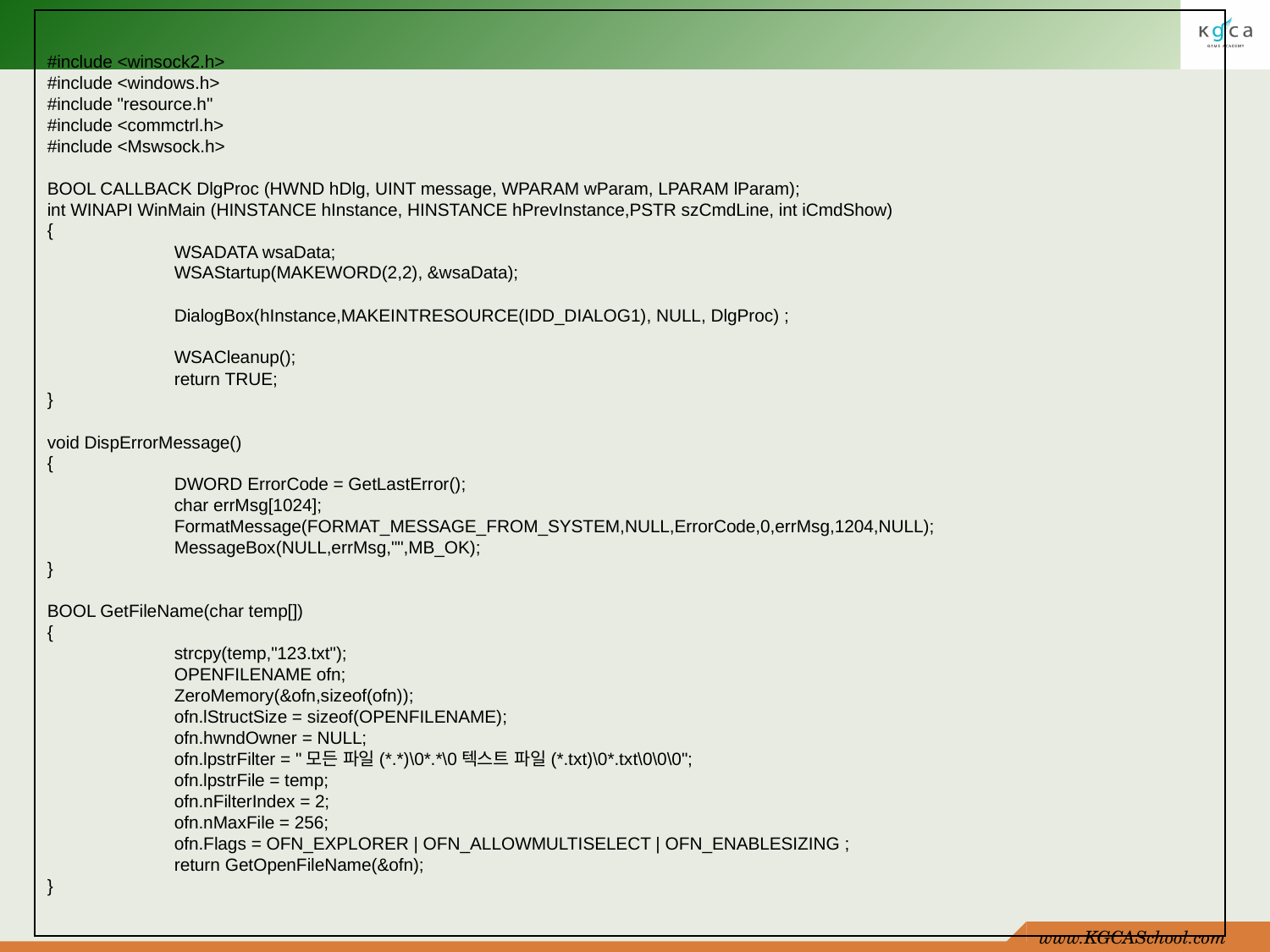

#include <winsock2.h>
#include <windows.h>
#include "resource.h"
#include <commctrl.h>
#include <Mswsock.h>

BOOL CALLBACK DlgProc (HWND hDlg, UINT message, WPARAM wParam, LPARAM lParam);
int WINAPI WinMain (HINSTANCE hInstance, HINSTANCE hPrevInstance,PSTR szCmdLine, int iCmdShow)
{
	WSADATA wsaData;
	WSAStartup(MAKEWORD(2,2), &wsaData);

	DialogBox(hInstance,MAKEINTRESOURCE(IDD_DIALOG1), NULL, DlgProc) ;

	WSACleanup();
	return TRUE;
}

void DispErrorMessage()
{
	DWORD ErrorCode = GetLastError();
	char errMsg[1024];
	FormatMessage(FORMAT_MESSAGE_FROM_SYSTEM,NULL,ErrorCode,0,errMsg,1204,NULL);
	MessageBox(NULL,errMsg,"",MB_OK);
}

BOOL GetFileName(char temp[])
{
	strcpy(temp,"123.txt");
	OPENFILENAME ofn;
	ZeroMemory(&ofn,sizeof(ofn));
	ofn.lStructSize = sizeof(OPENFILENAME);
	ofn.hwndOwner = NULL;
	ofn.lpstrFilter = "모든 파일(*.*)\0*.*\0텍스트 파일(*.txt)\0*.txt\0\0\0";
	ofn.lpstrFile = temp;
	ofn.nFilterIndex = 2;
	ofn.nMaxFile = 256;
	ofn.Flags = OFN_EXPLORER | OFN_ALLOWMULTISELECT | OFN_ENABLESIZING ;
	return GetOpenFileName(&ofn);
}